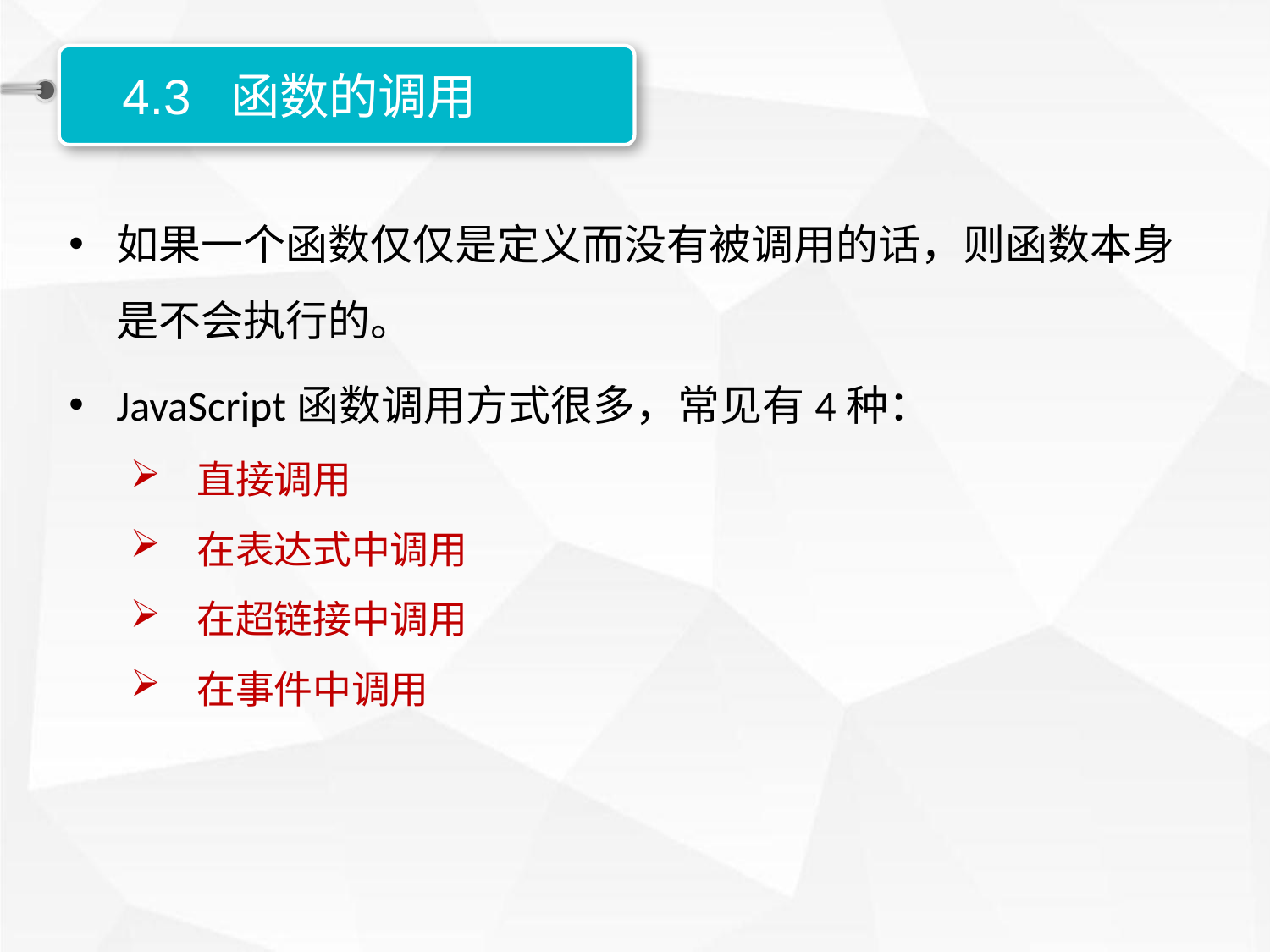

4.3  函数的调用

如果一个函数仅仅是定义而没有被调用的话，则函数本身是不会执行的。
JavaScript函数调用方式很多，常见有4种：
  直接调用
  在表达式中调用
  在超链接中调用
  在事件中调用